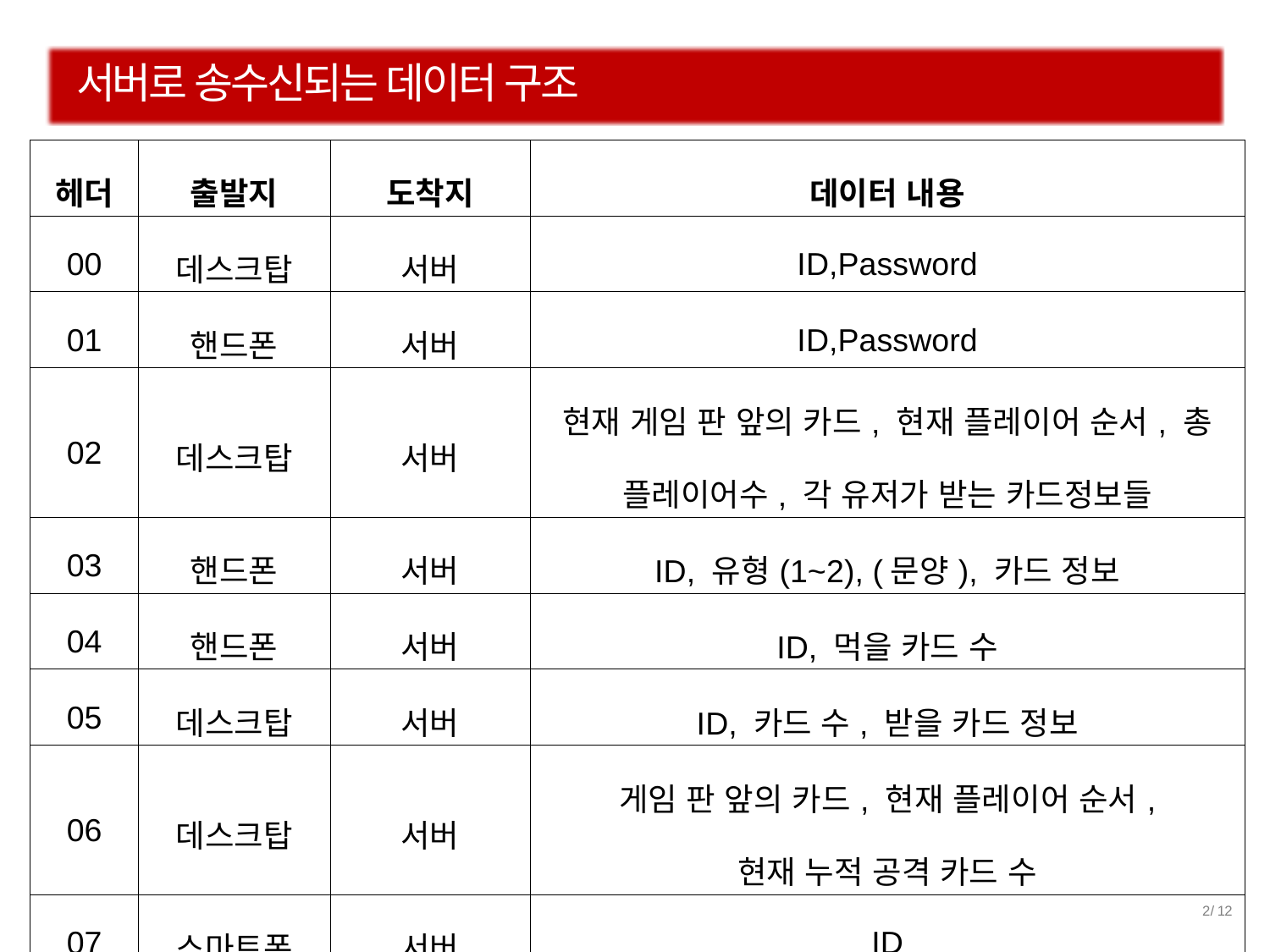

# 서버로 송수신되는 데이터 구조
| 헤더 | 출발지 | 도착지 | 데이터 내용 |
| --- | --- | --- | --- |
| 00 | 데스크탑 | 서버 | ID,Password |
| 01 | 핸드폰 | 서버 | ID,Password |
| 02 | 데스크탑 | 서버 | 현재 게임 판 앞의 카드, 현재 플레이어 순서, 총 플레이어수, 각 유저가 받는 카드정보들 |
| 03 | 핸드폰 | 서버 | ID, 유형(1~2), (문양), 카드 정보 |
| 04 | 핸드폰 | 서버 | ID, 먹을 카드 수 |
| 05 | 데스크탑 | 서버 | ID, 카드 수, 받을 카드 정보 |
| 06 | 데스크탑 | 서버 | 게임 판 앞의 카드, 현재 플레이어 순서, 현재 누적 공격 카드 수 |
| 07 | 스마트폰 | 서버 | ID |
| 08 | 데스크탑 | 서버 | ID, 실패 원인, 카드 수, 먹을 카드 정보 |
| 09 | 데스크탑 | 서버 | 없음 |
| 10 | 서버 | 데스크탑 | 유형(1~3) |
2/ 12